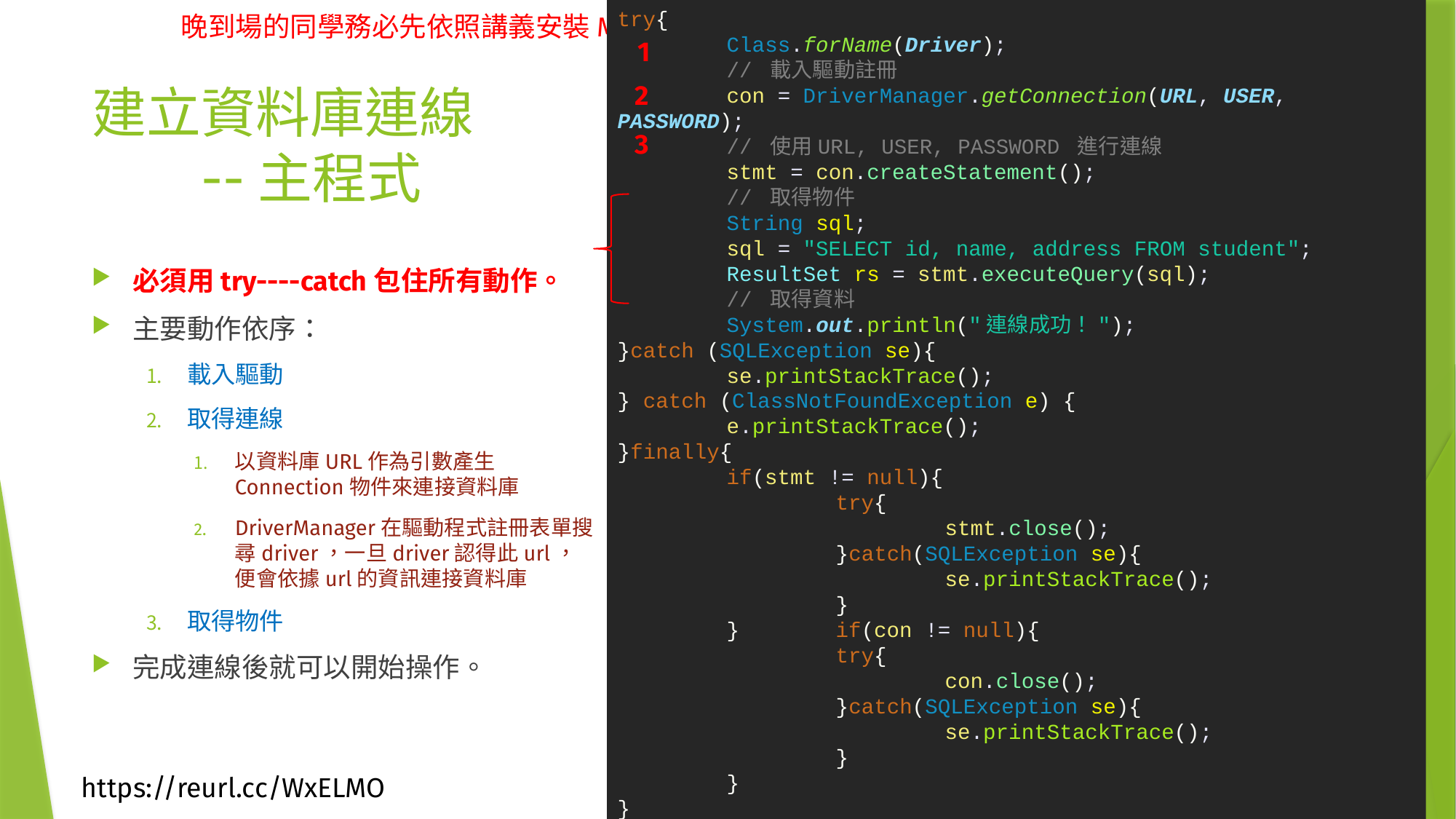

try{
	Class.forName(Driver);
	// 載入驅動註冊
	con = DriverManager.getConnection(URL, USER, PASSWORD);
	// 使用URL, USER, PASSWORD 進行連線
	stmt = con.createStatement();
	// 取得物件
	String sql;
	sql = "SELECT id, name, address FROM student";
	ResultSet rs = stmt.executeQuery(sql);
	// 取得資料
	System.out.println("連線成功！");
}catch (SQLException se){
	se.printStackTrace();
} catch (ClassNotFoundException e) {
	e.printStackTrace();
}finally{
	if(stmt != null){
		try{
			stmt.close();
		}catch(SQLException se){
			se.printStackTrace();
		}
	} 	if(con != null){
		try{
			con.close();
		}catch(SQLException se){
			se.printStackTrace();
		}
	}
}
1
# 建立資料庫連線 --主程式
2
3

必須用try----catch包住所有動作。
主要動作依序：
載入驅動
取得連線
以資料庫URL作為引數產生Connection物件來連接資料庫
DriverManager在驅動程式註冊表單搜尋driver，一旦driver認得此url，便會依據url的資訊連接資料庫
取得物件
完成連線後就可以開始操作。